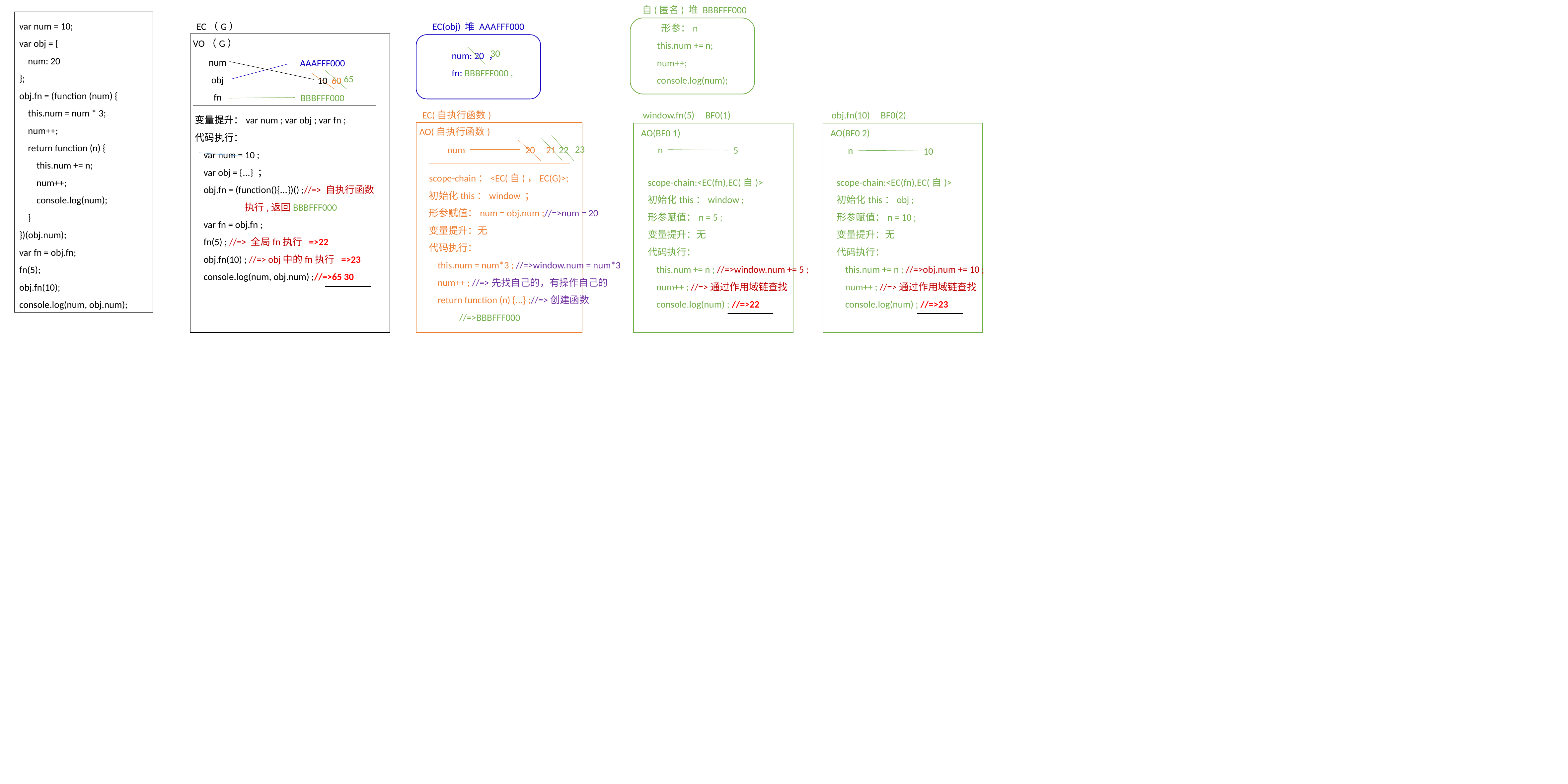

自(匿名) 堆 BBBFFF000

 形参：n
this.num += n;
num++;
console.log(num);

var num = 10;
var obj = {
    num: 20
};
obj.fn = (function (num) {
    this.num = num * 3;
    num++;
    return function (n) {
        this.num += n;
        num++;
        console.log(num);
    }
})(obj.num);
var fn = obj.fn;
fn(5);
obj.fn(10);
console.log(num, obj.num);
EC（G）
EC(obj) 堆 AAAFFF000

num: 20 ，
fn: BBBFFF000 ,

VO（G）
30
num
obj
fn
AAAFFF000
10
BBBFFF000
65
60
变量提升：var num ; var obj ; var fn ;
代码执行：
    var num = 10 ;
    var obj = {...} ；
    obj.fn = (function(){...})() ;//=> 自执行函数	执行,返回BBBFFF000
    var fn = obj.fn ;
    fn(5) ; //=> 全局fn执行  =>22
    obj.fn(10) ; //=> obj中的fn执行  =>23
    console.log(num, obj.num) ;//=>65 30
EC(自执行函数)

AO(自执行函数)
23
num
20
21
22
scope-chain：<EC(自)，EC(G)>;
初始化this：window ；
形参赋值：num = obj.num ;//=>num = 20
变量提升：无
代码执行：
    this.num = num*3 ; //=>window.num = num*3
    num++ ; //=>先找自己的，有操作自己的
    return function (n) {...} ;//=>创建函数
              //=>BBBFFF000
window.fn(5)     BF0(1)

AO(BF0 1)
scope-chain:<EC(fn),EC(自)>
初始化this：window ;
形参赋值：n = 5 ;
变量提升：无
代码执行：
    this.num += n ; //=>window.num += 5 ;
    num++ ; //=>通过作用域链查找
    console.log(num) ; //=>22
n
5
obj.fn(10)     BF0(2)

AO(BF0 2)
scope-chain:<EC(fn),EC(自)>
初始化this：obj ;
形参赋值：n = 10 ;
变量提升：无
代码执行：
    this.num += n ; //=>obj.num += 10 ;
    num++ ; //=>通过作用域链查找
    console.log(num) ; //=>23
n
10